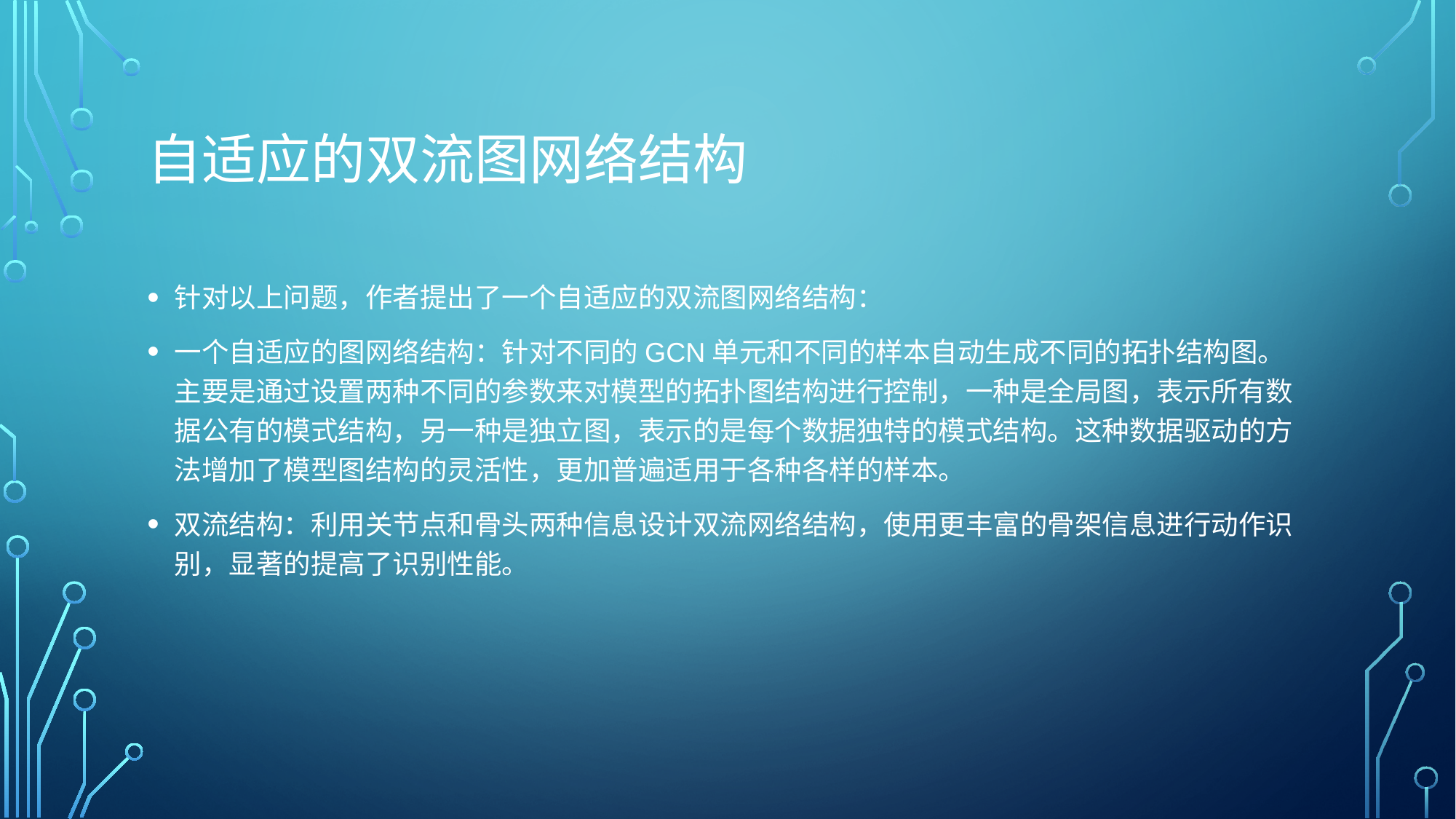

# 自适应的双流图网络结构
针对以上问题，作者提出了一个自适应的双流图网络结构：
一个自适应的图网络结构：针对不同的GCN单元和不同的样本自动生成不同的拓扑结构图。主要是通过设置两种不同的参数来对模型的拓扑图结构进行控制，一种是全局图，表示所有数据公有的模式结构，另一种是独立图，表示的是每个数据独特的模式结构。这种数据驱动的方法增加了模型图结构的灵活性，更加普遍适用于各种各样的样本。
双流结构：利用关节点和骨头两种信息设计双流网络结构，使用更丰富的骨架信息进行动作识别，显著的提高了识别性能。